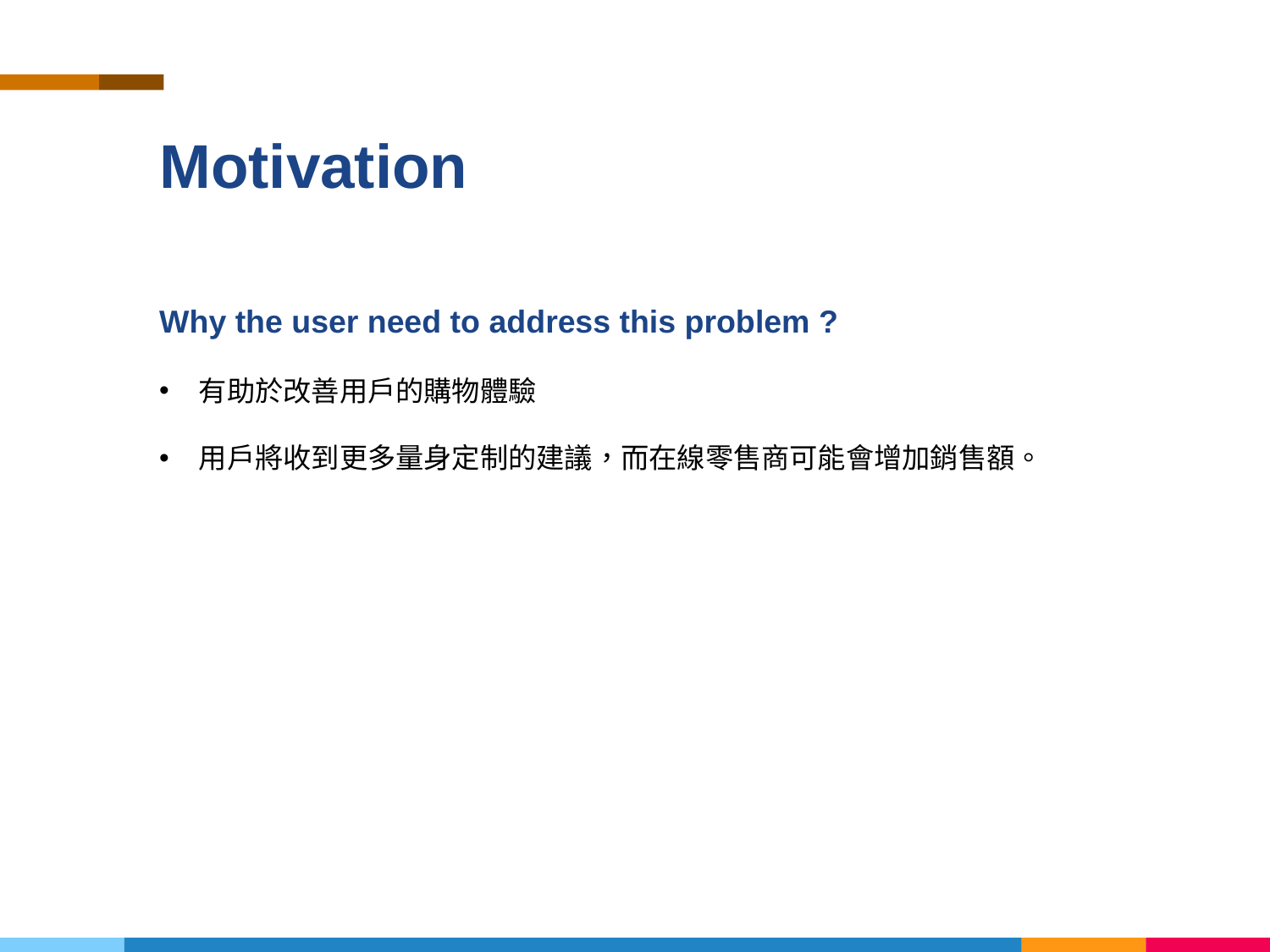

Motivation
Why the user need to address this problem ?
有助於改善用戶的購物體驗
用戶將收到更多量身定制的建議，而在線零售商可能會增加銷售額。